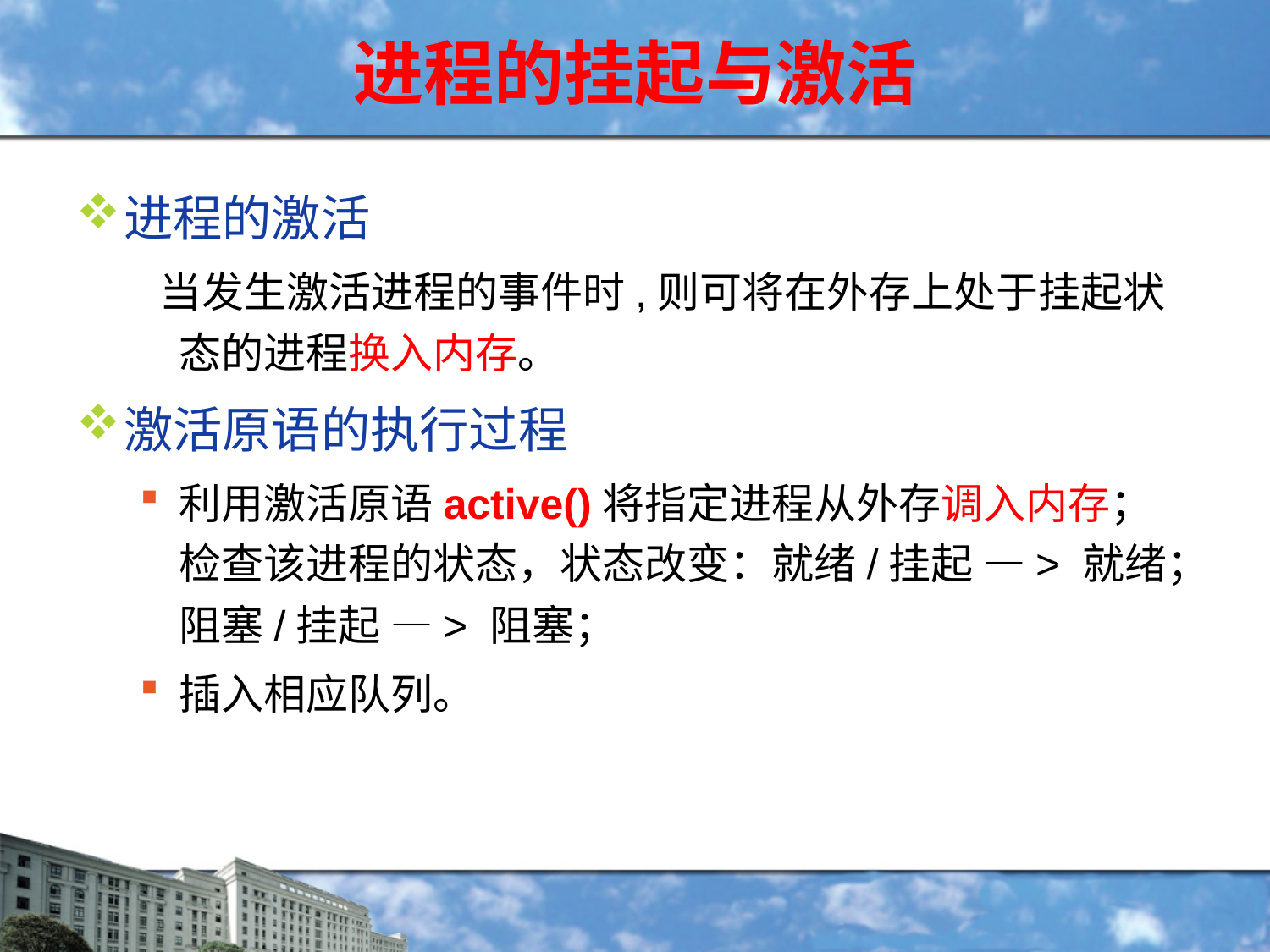

# 进程的挂起与激活
进程的激活
 当发生激活进程的事件时,则可将在外存上处于挂起状态的进程换入内存。
激活原语的执行过程
利用激活原语active()将指定进程从外存调入内存；检查该进程的状态，状态改变：就绪/挂起 —> 就绪；阻塞/挂起 —> 阻塞；
插入相应队列。